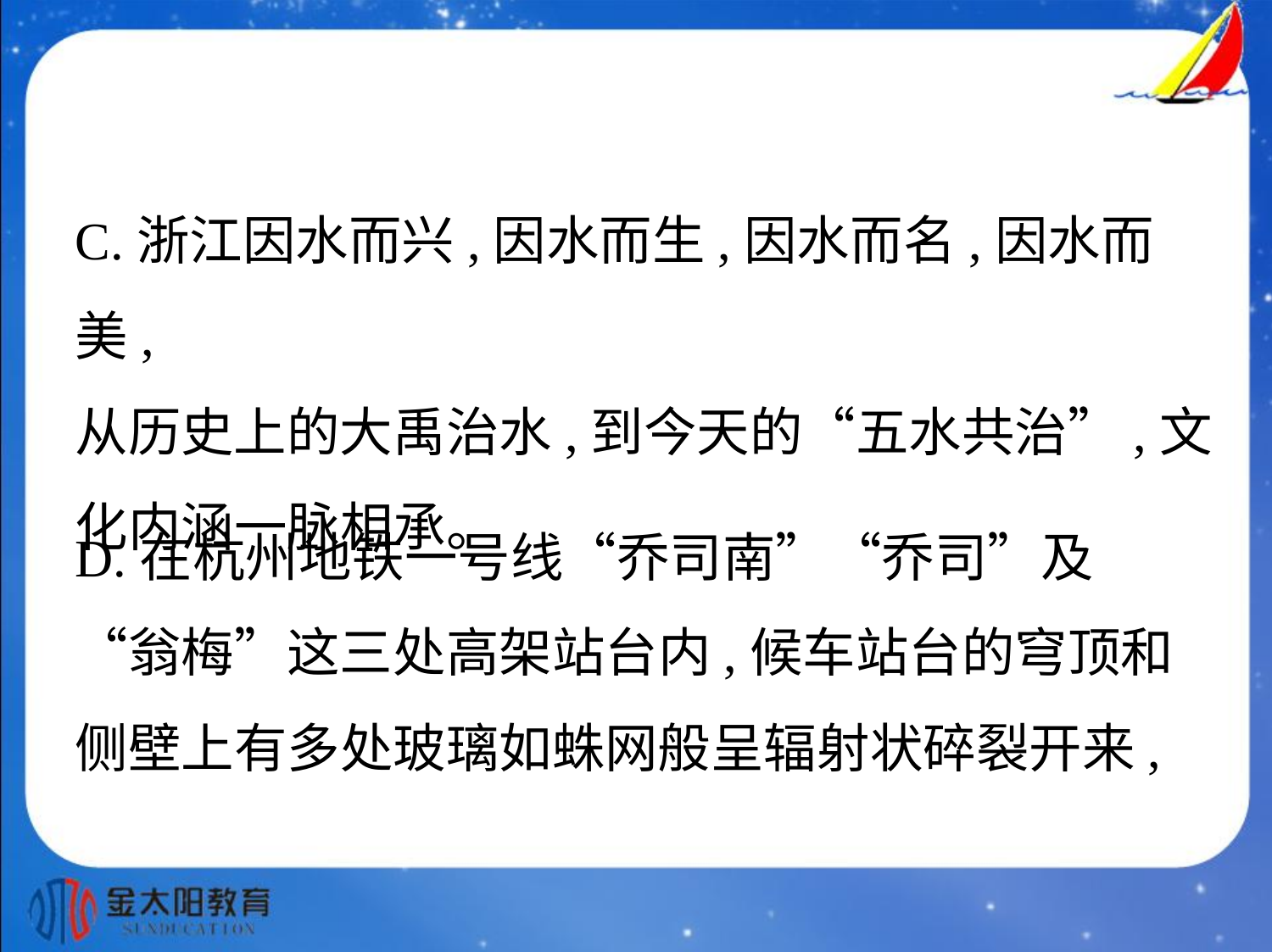

C.浙江因水而兴,因水而生,因水而名,因水而美,
从历史上的大禹治水,到今天的“五水共治”,文
化内涵一脉相承。
D.在杭州地铁一号线“乔司南”“乔司”及
“翁梅”这三处高架站台内,候车站台的穹顶和
侧壁上有多处玻璃如蛛网般呈辐射状碎裂开来,